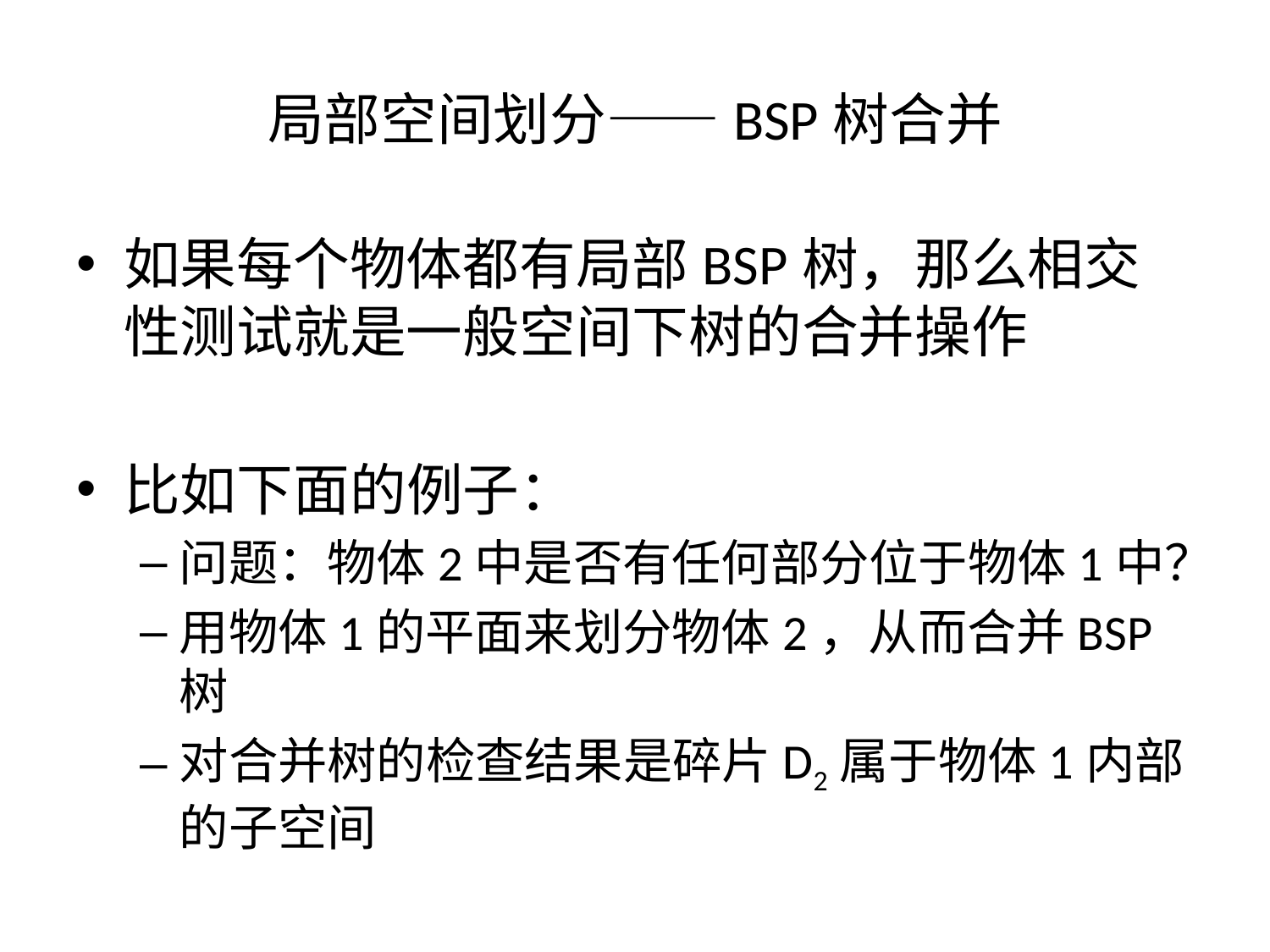

# 局部空间划分——BSP树合并
如果每个物体都有局部BSP树，那么相交性测试就是一般空间下树的合并操作

比如下面的例子：
问题：物体2中是否有任何部分位于物体1中？
用物体1的平面来划分物体2，从而合并BSP树
对合并树的检查结果是碎片D2属于物体1内部的子空间